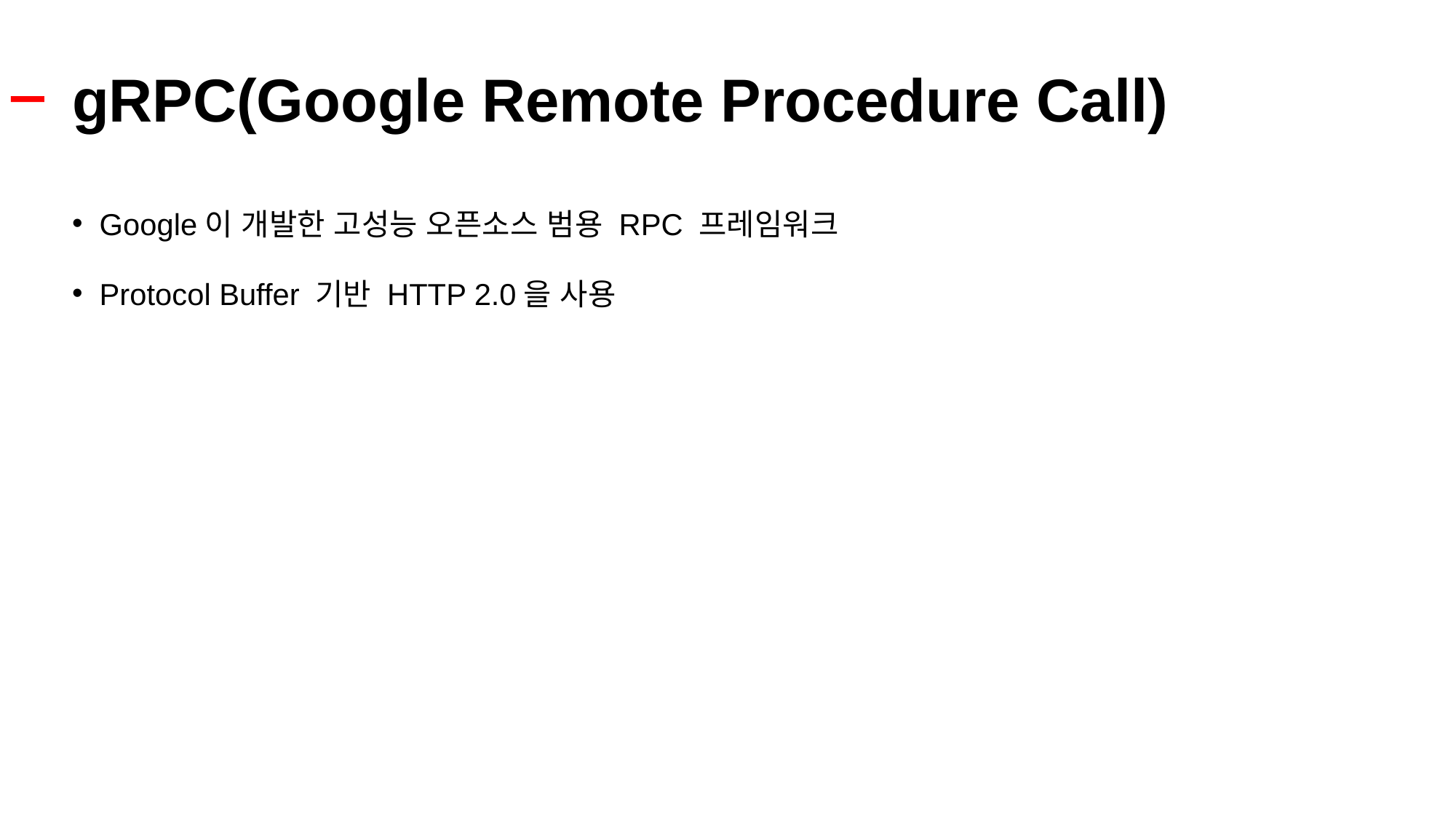

# gRPC(Google Remote Procedure Call)

Google이 개발한 고성능 오픈소스 범용 RPC 프레임워크
Protocol Buffer 기반 HTTP 2.0을 사용